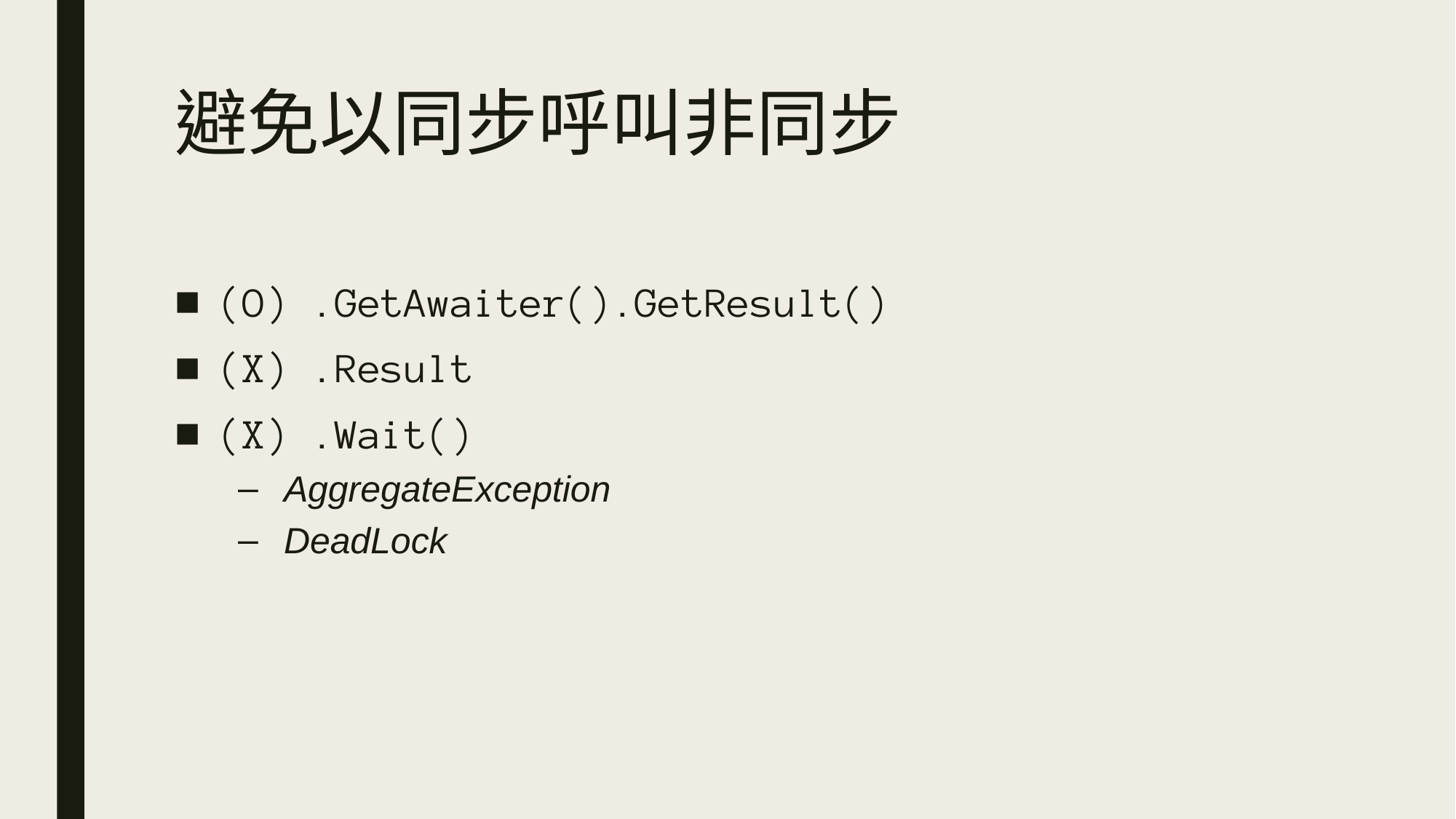

# 避免以同步呼叫非同步
(O) .GetAwaiter().GetResult()
(X) .Result
(X) .Wait()
AggregateException
DeadLock